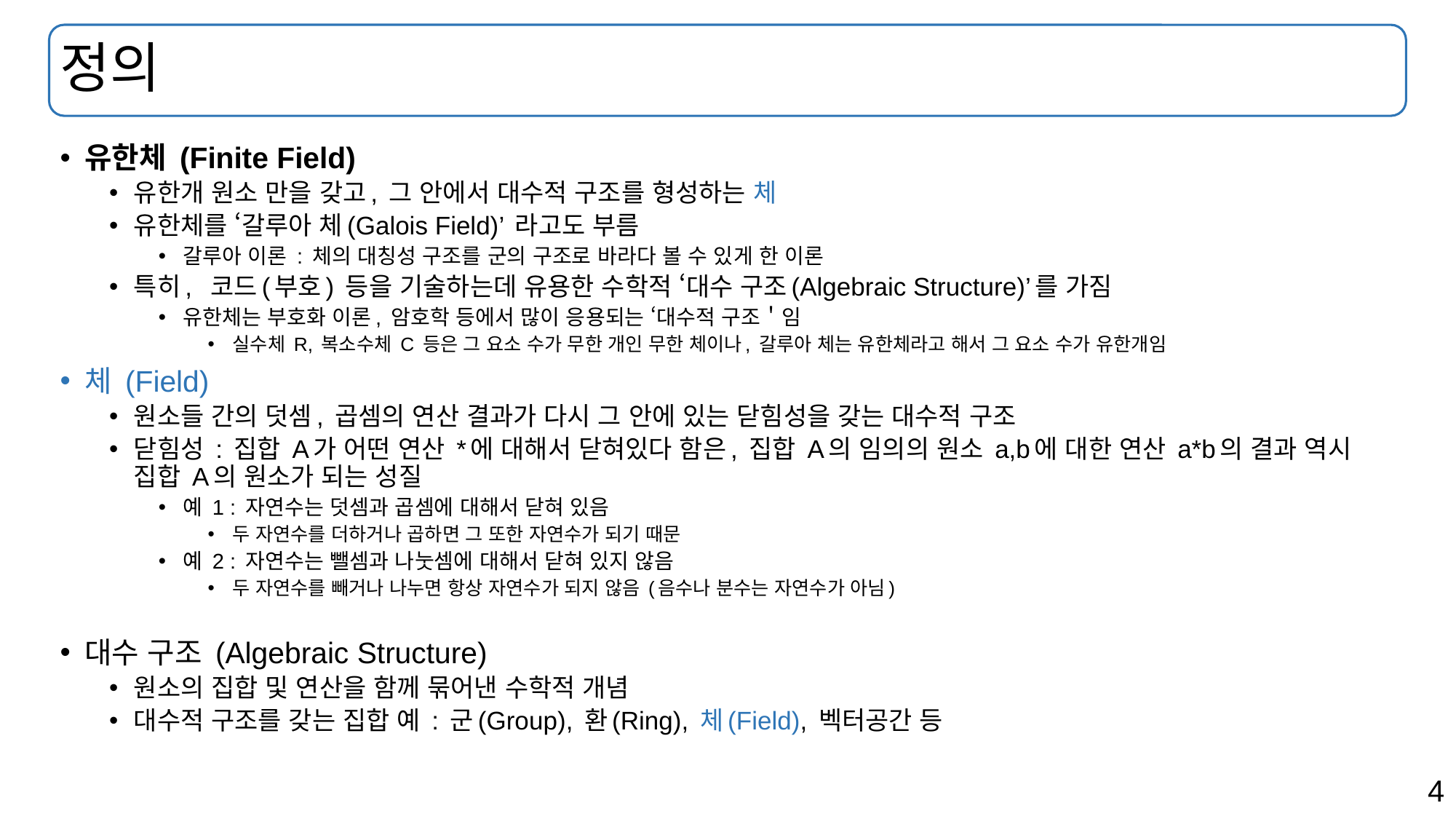

# 정의
유한체 (Finite Field)
유한개 원소 만을 갖고, 그 안에서 대수적 구조를 형성하는 체
유한체를 ‘갈루아 체(Galois Field)’ 라고도 부름
갈루아 이론 : 체의 대칭성 구조를 군의 구조로 바라다 볼 수 있게 한 이론
특히,  코드(부호) 등을 기술하는데 유용한 수학적 ‘대수 구조(Algebraic Structure)’를 가짐
유한체는 부호화 이론, 암호학 등에서 많이 응용되는 ‘대수적 구조＇임
실수체 R, 복소수체 C 등은 그 요소 수가 무한 개인 무한 체이나, 갈루아 체는 유한체라고 해서 그 요소 수가 유한개임
체 (Field)
원소들 간의 덧셈, 곱셈의 연산 결과가 다시 그 안에 있는 닫힘성을 갖는 대수적 구조
닫힘성 : 집합 A가 어떤 연산 *에 대해서 닫혀있다 함은, 집합 A의 임의의 원소 a,b에 대한 연산 a*b의 결과 역시 집합 A의 원소가 되는 성질
예 1 : 자연수는 덧셈과 곱셈에 대해서 닫혀 있음
두 자연수를 더하거나 곱하면 그 또한 자연수가 되기 때문
예 2 : 자연수는 뺄셈과 나눗셈에 대해서 닫혀 있지 않음
두 자연수를 빼거나 나누면 항상 자연수가 되지 않음 (음수나 분수는 자연수가 아님)

대수 구조 (Algebraic Structure)
원소의 집합 및 연산을 함께 묶어낸 수학적 개념
대수적 구조를 갖는 집합 예 : 군(Group), 환(Ring), 체(Field), 벡터공간 등